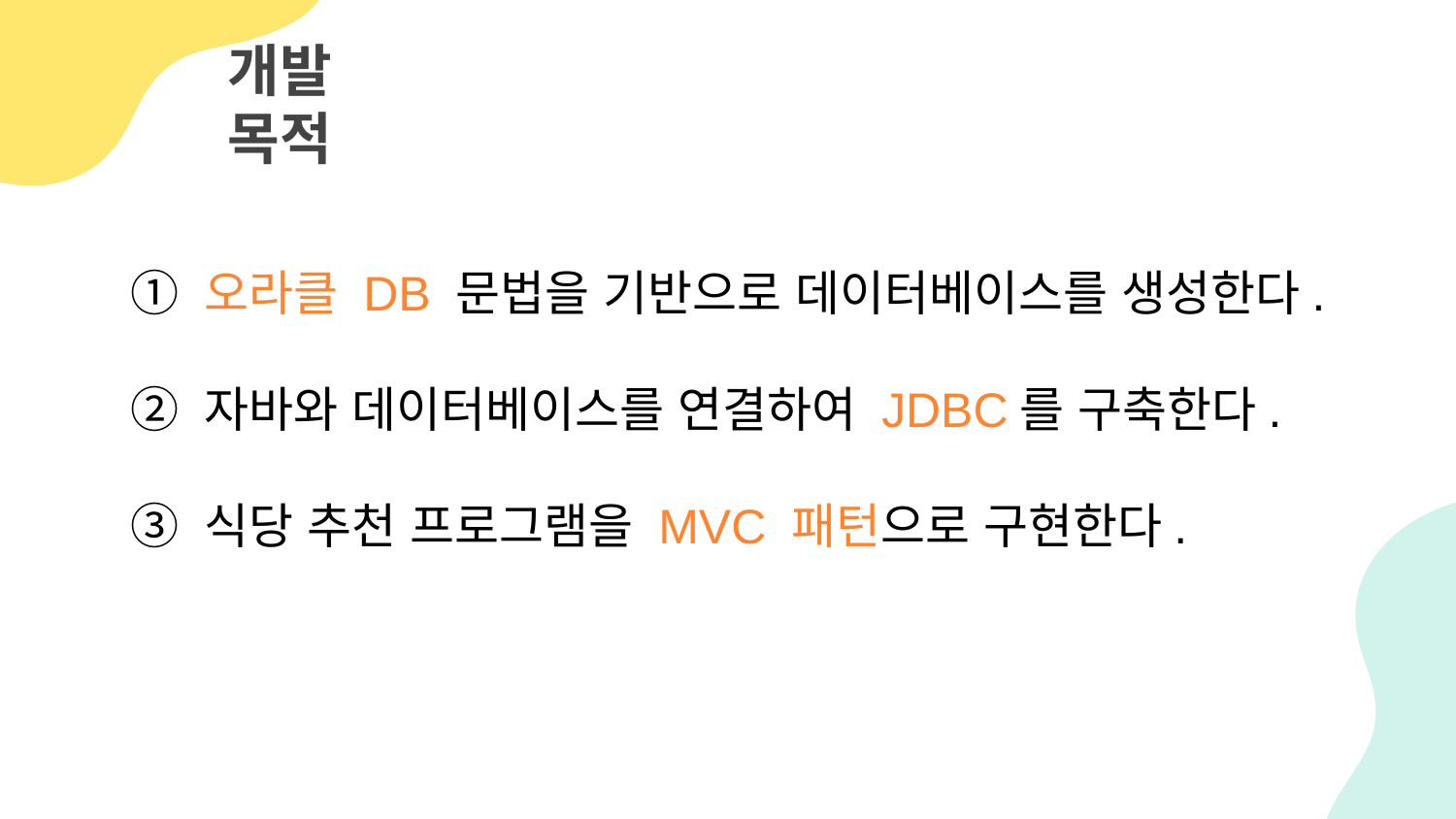

개발 목적
① 오라클 DB 문법을 기반으로 데이터베이스를 생성한다.

② 자바와 데이터베이스를 연결하여 JDBC를 구축한다.

③ 식당 추천 프로그램을 MVC 패턴으로 구현한다.